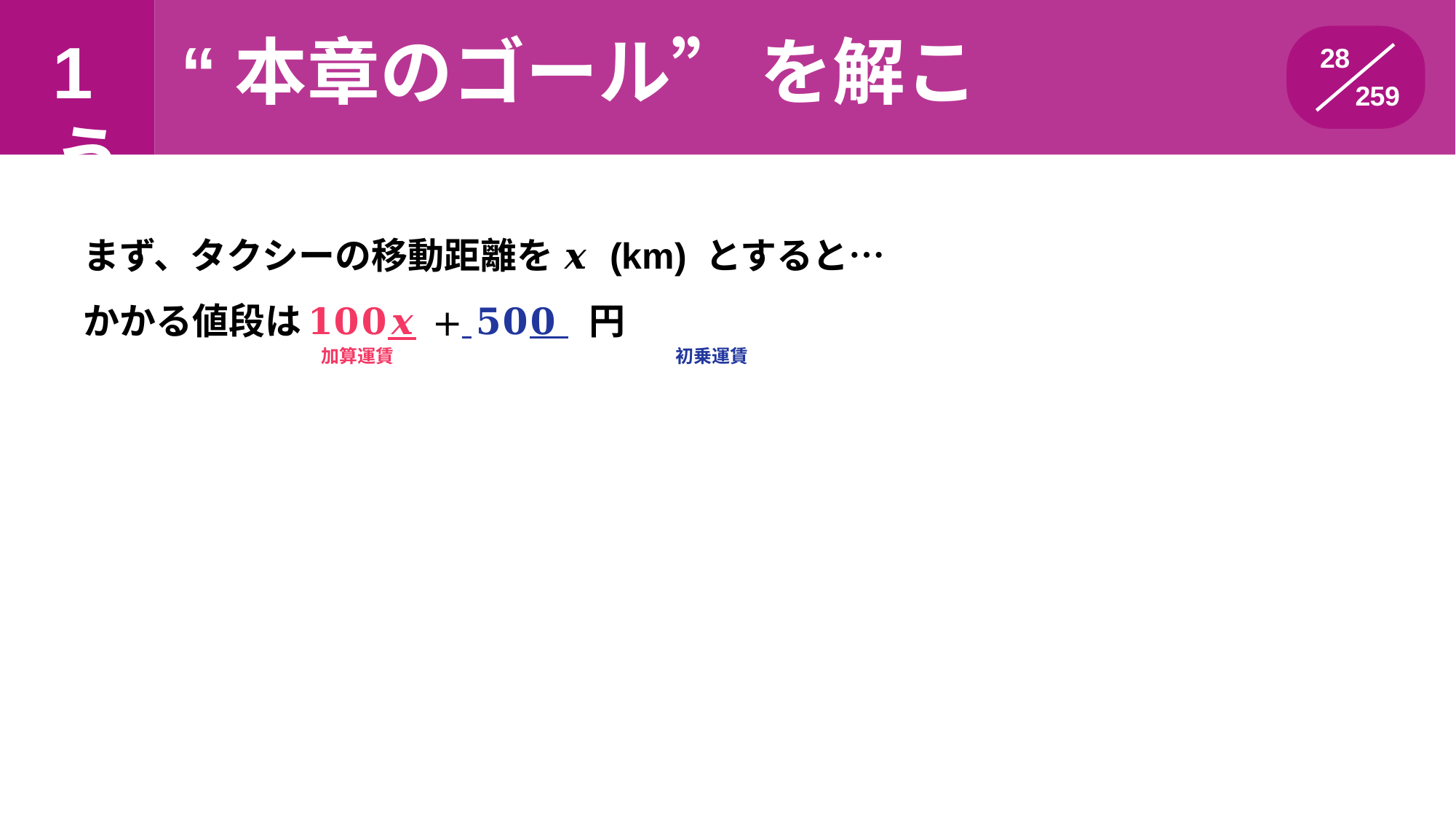

# 1	“本章のゴール” を解こう
28
259
まず、タクシーの移動距離を 𝒙 (km) とすると…かかる値段は 𝟏𝟎𝟎𝒙 + 𝟓𝟎𝟎  円
加算運賃	初乗運賃